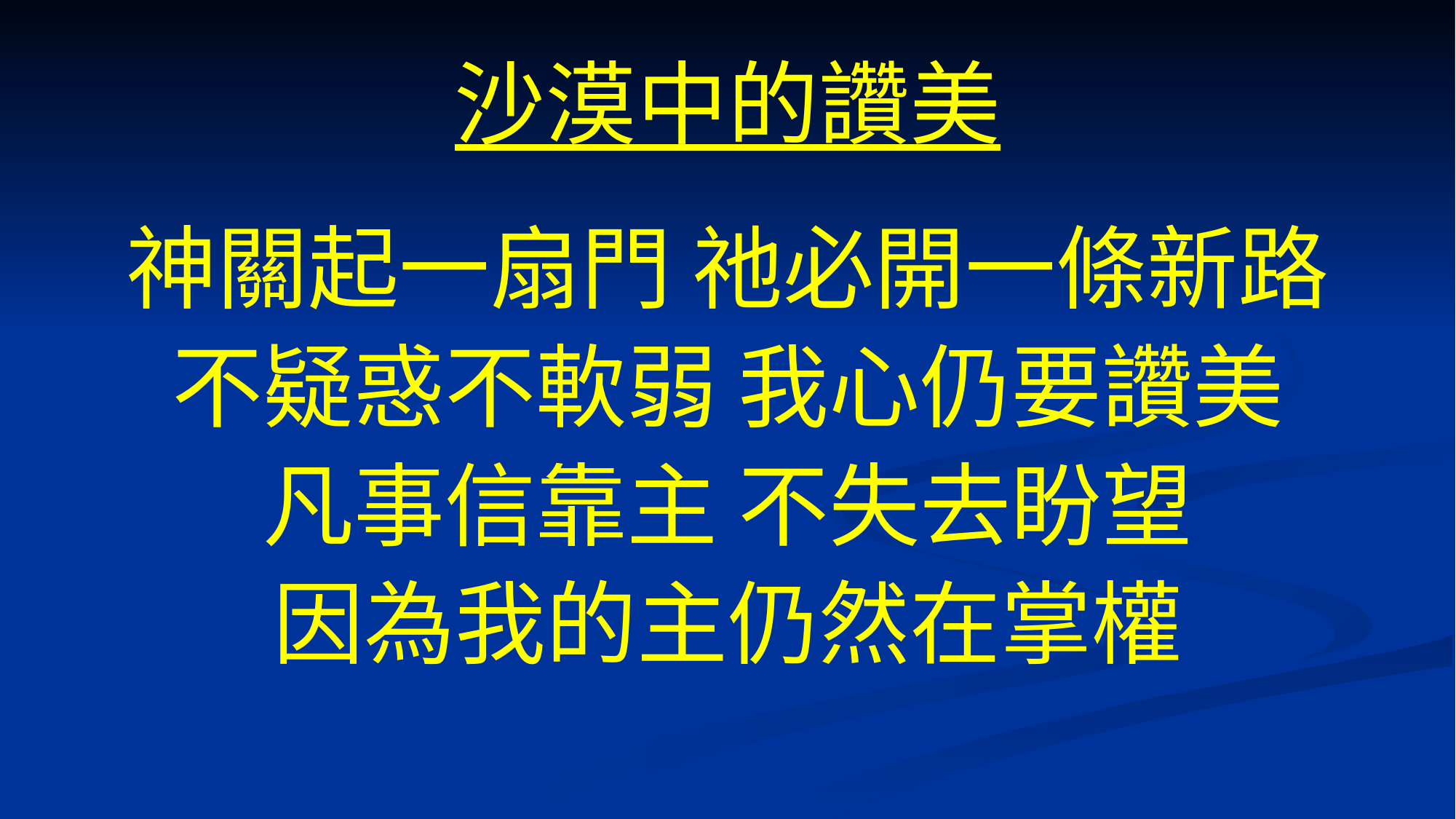

# 沙漠中的讚美
神關起一扇門 祂必開一條新路
不疑惑不軟弱 我心仍要讚美
凡事信靠主 不失去盼望
因為我的主仍然在掌權